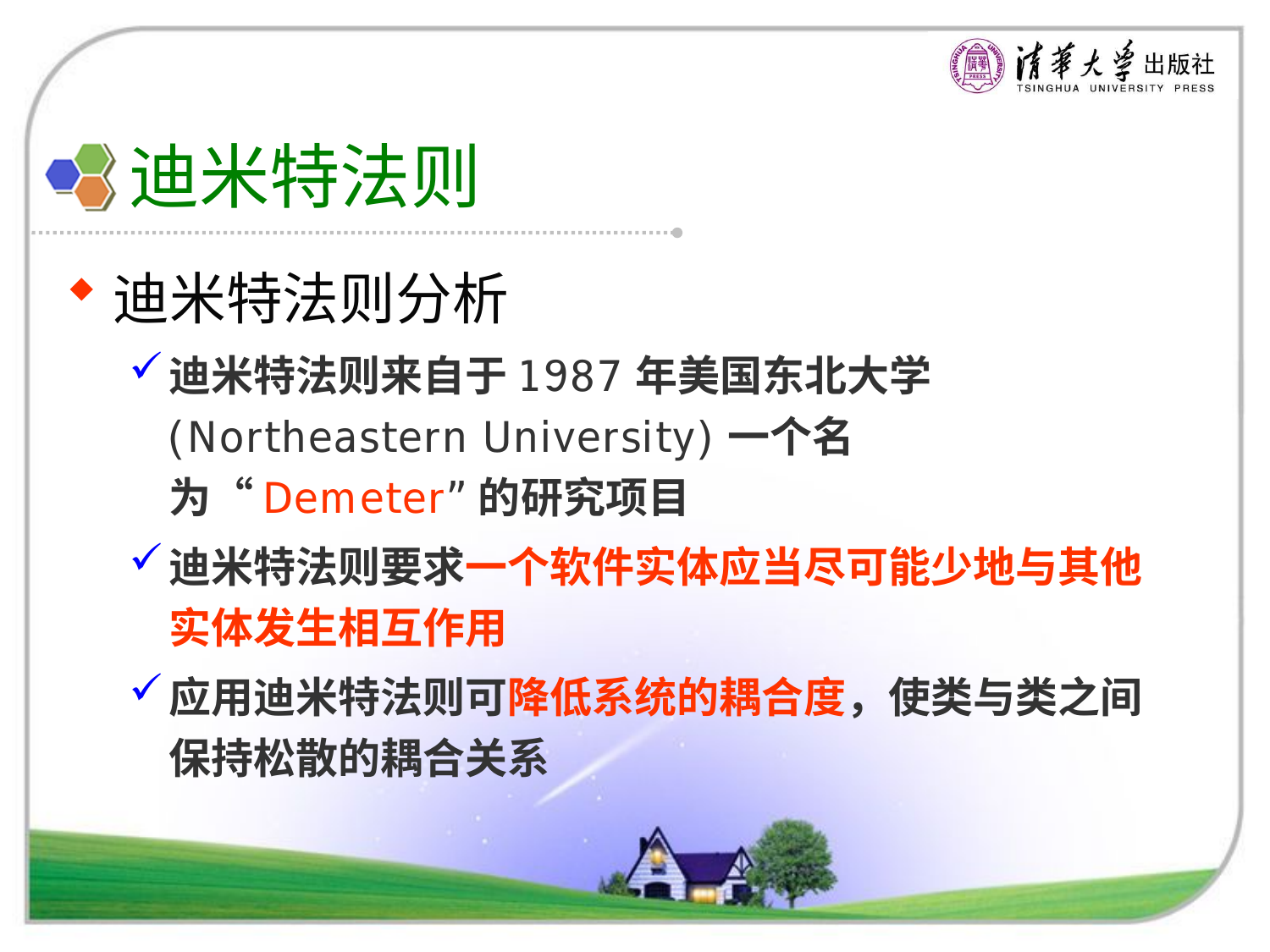

# 迪米特法则
迪米特法则分析
迪米特法则来自于1987年美国东北大学(Northeastern University)一个名为“Demeter”的研究项目
迪米特法则要求一个软件实体应当尽可能少地与其他实体发生相互作用
应用迪米特法则可降低系统的耦合度，使类与类之间保持松散的耦合关系